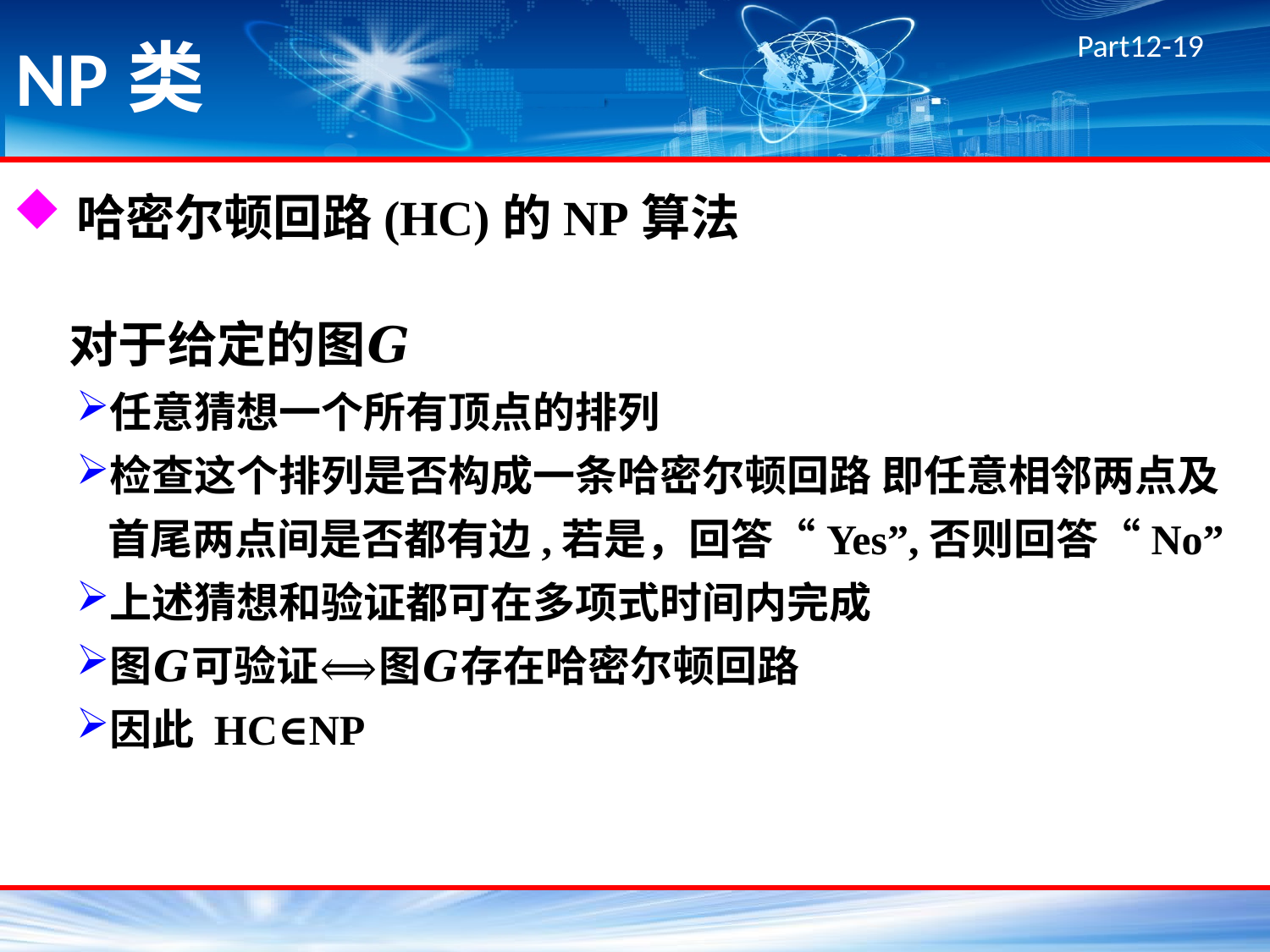

# NP类
哈密尔顿回路(HC)的NP算法

    对于给定的图𝑮
任意猜想一个所有顶点的排列
检查这个排列是否构成一条哈密尔顿回路 即任意相邻两点及首尾两点间是否都有边,若是，回答“Yes”,否则回答“No”
上述猜想和验证都可在多项式时间内完成
图𝑮可验证⟺图𝑮存在哈密尔顿回路
因此 HC∈NP